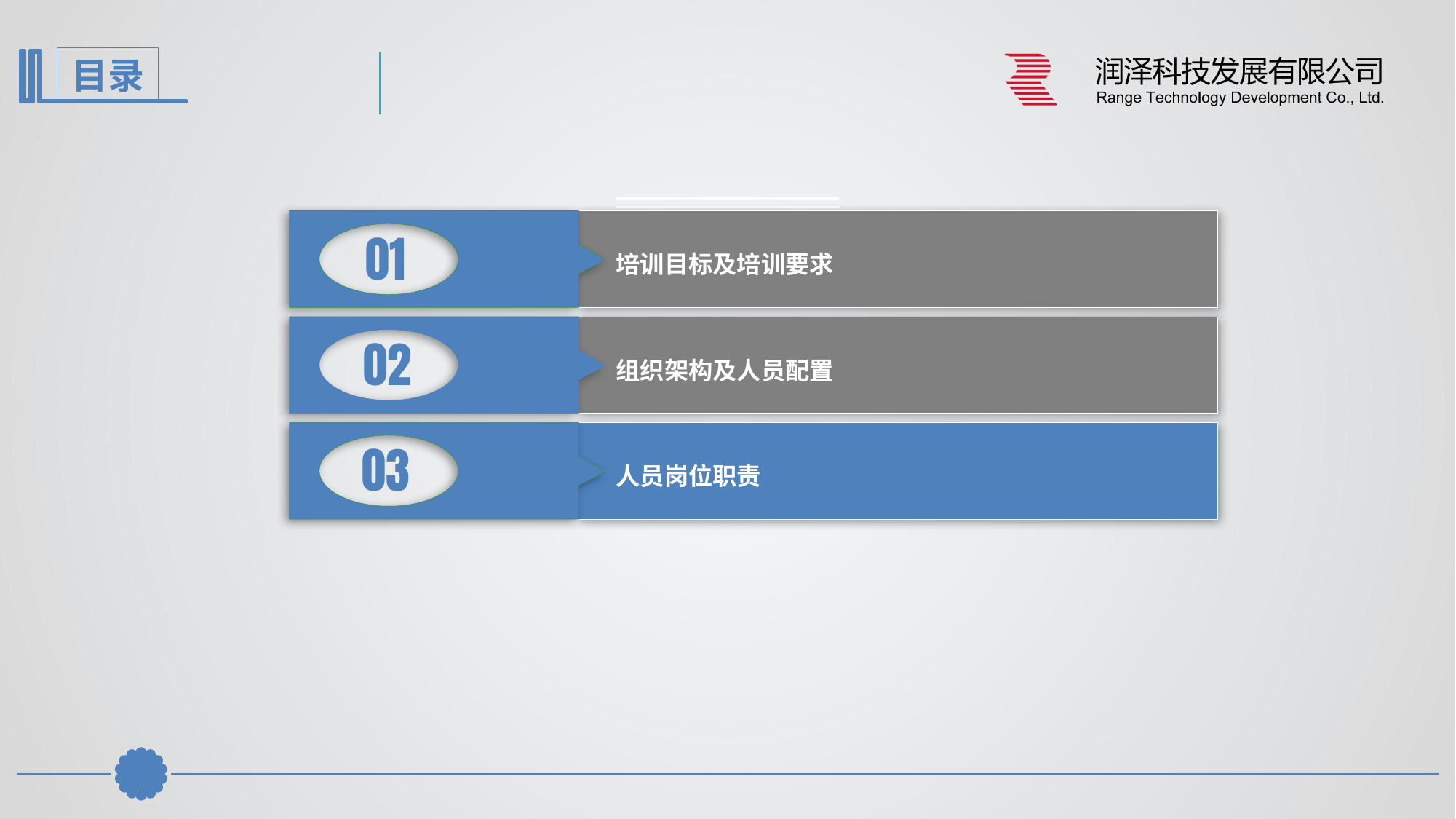

01
培训目标及培训要求

02
组织架构及人员配置

03
人员岗位职责
7